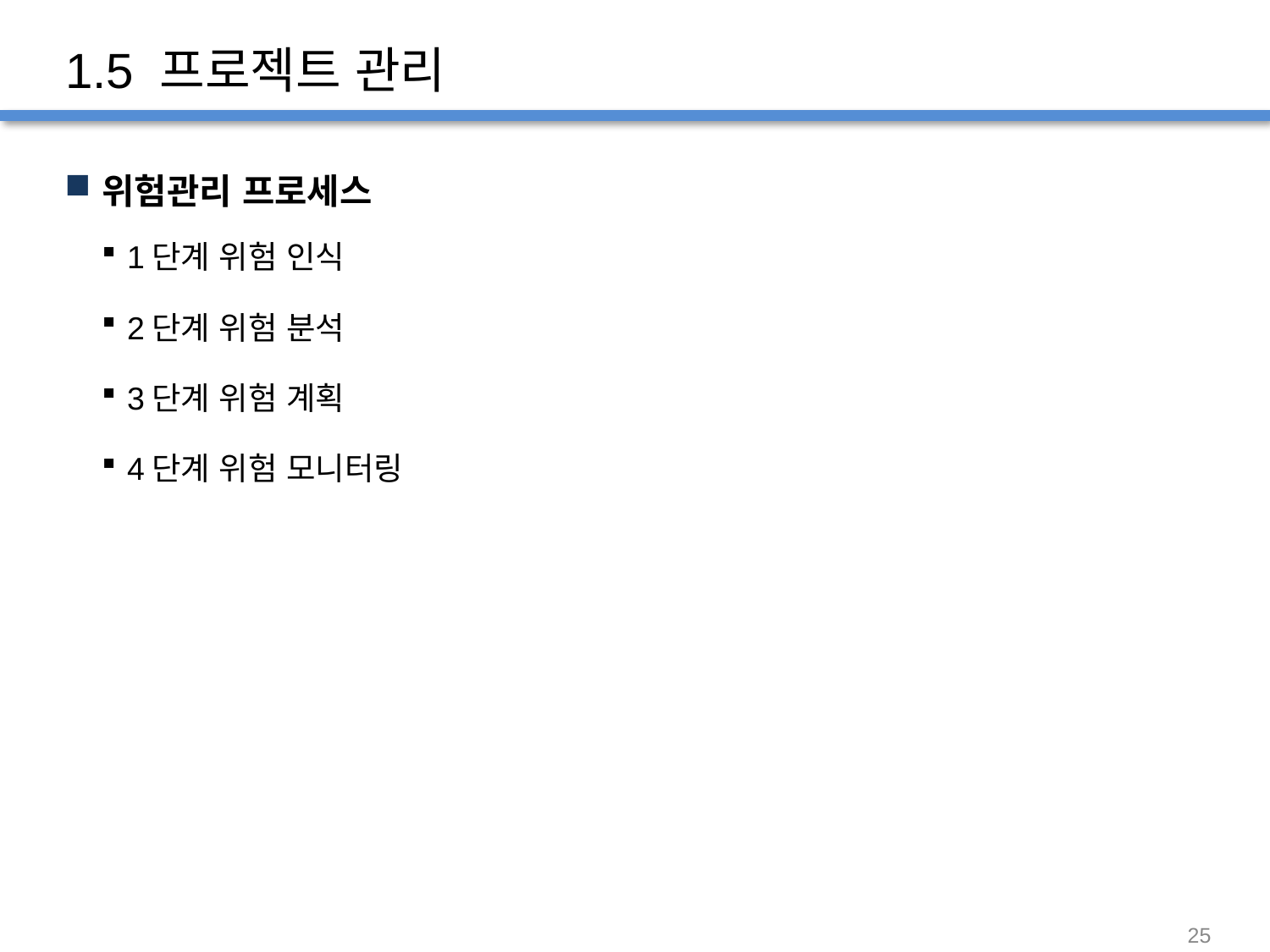

1.5 프로젝트 관리
위험관리 프로세스
1단계 위험 인식
2단계 위험 분석
3단계 위험 계획
4단계 위험 모니터링
25